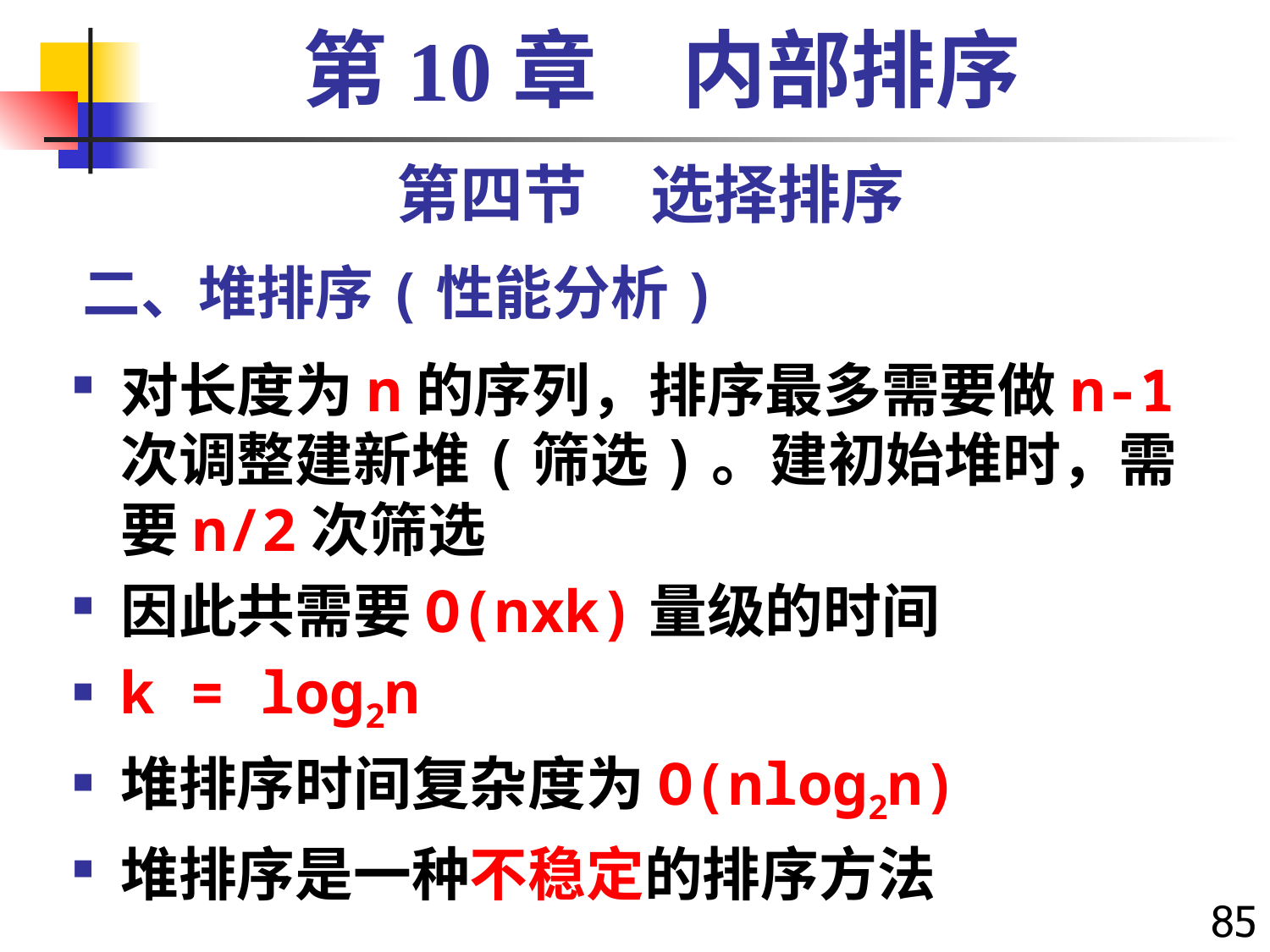

第10章　内部排序
第四节　选择排序
# 二、堆排序(性能分析)
对长度为n的序列，排序最多需要做n-1次调整建新堆(筛选)。建初始堆时，需要n/2次筛选
因此共需要O(nxk)量级的时间
k = log2n
堆排序时间复杂度为O(nlog2n)
堆排序是一种不稳定的排序方法
85